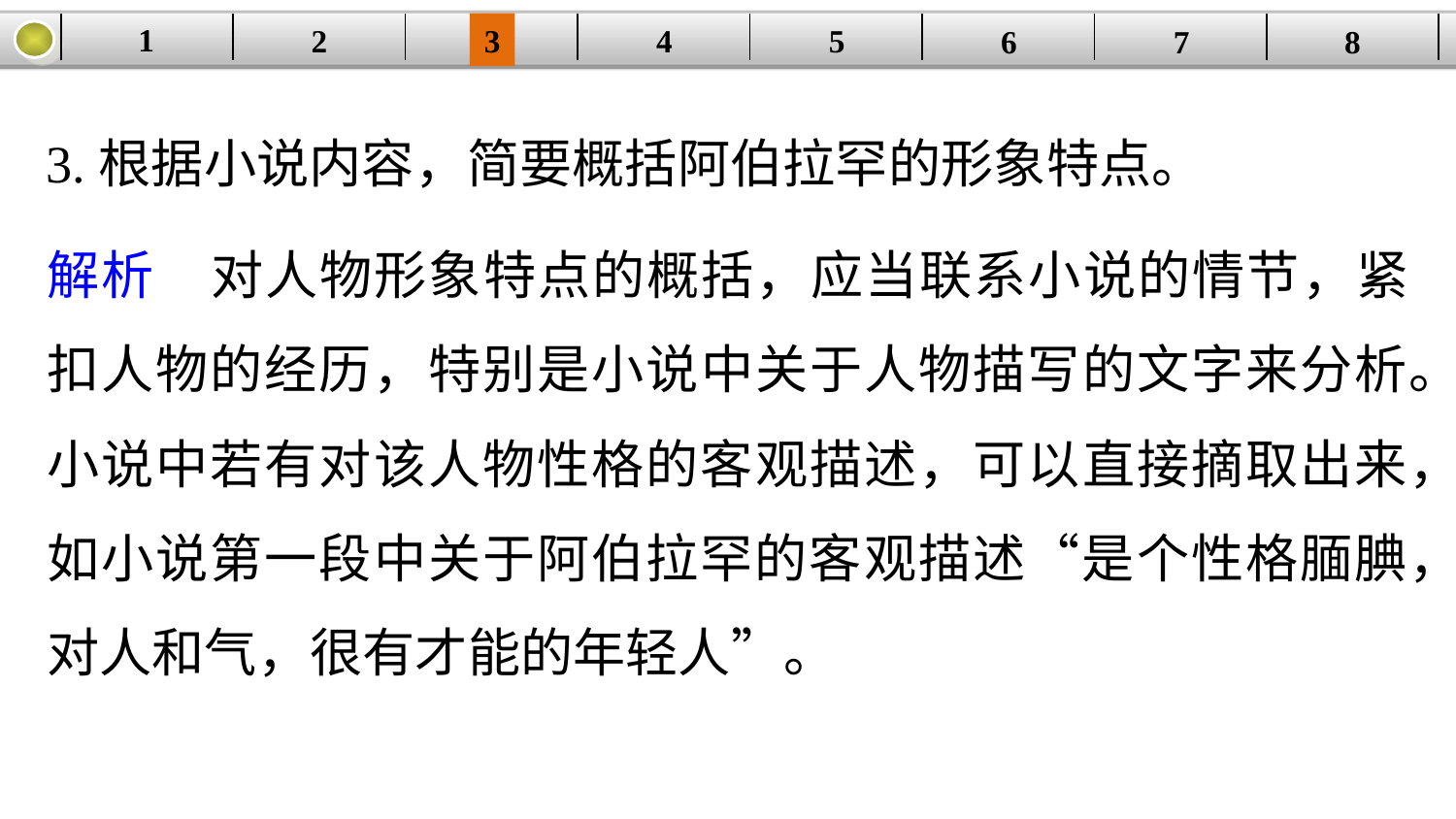

1
2
3
4
|  |  |  |  |  |  |  |  |
| --- | --- | --- | --- | --- | --- | --- | --- |
5
6
7
8

3.根据小说内容，简要概括阿伯拉罕的形象特点。
解析　对人物形象特点的概括，应当联系小说的情节，紧扣人物的经历，特别是小说中关于人物描写的文字来分析。小说中若有对该人物性格的客观描述，可以直接摘取出来，如小说第一段中关于阿伯拉罕的客观描述“是个性格腼腆，对人和气，很有才能的年轻人”。